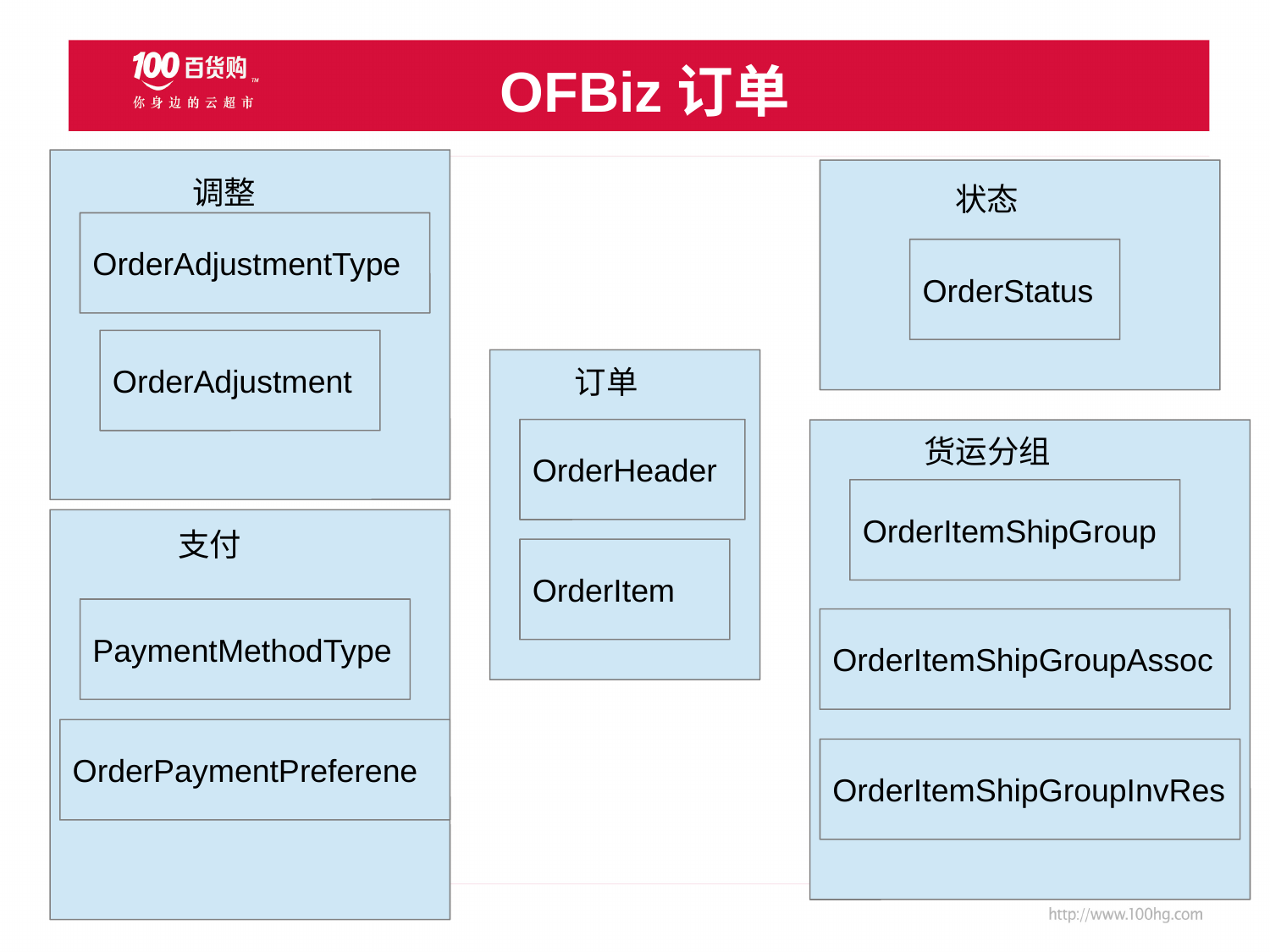

OFBiz订单
                 调整

                状态

OrderAdjustmentType

OrderStatus

OrderAdjustment

         订单

OrderHeader

             货运分组

OrderItemShipGroup

               支付

OrderItem

PaymentMethodType

OrderItemShipGroupAssoc

OrderPaymentPreferene

OrderItemShipGroupInvRes